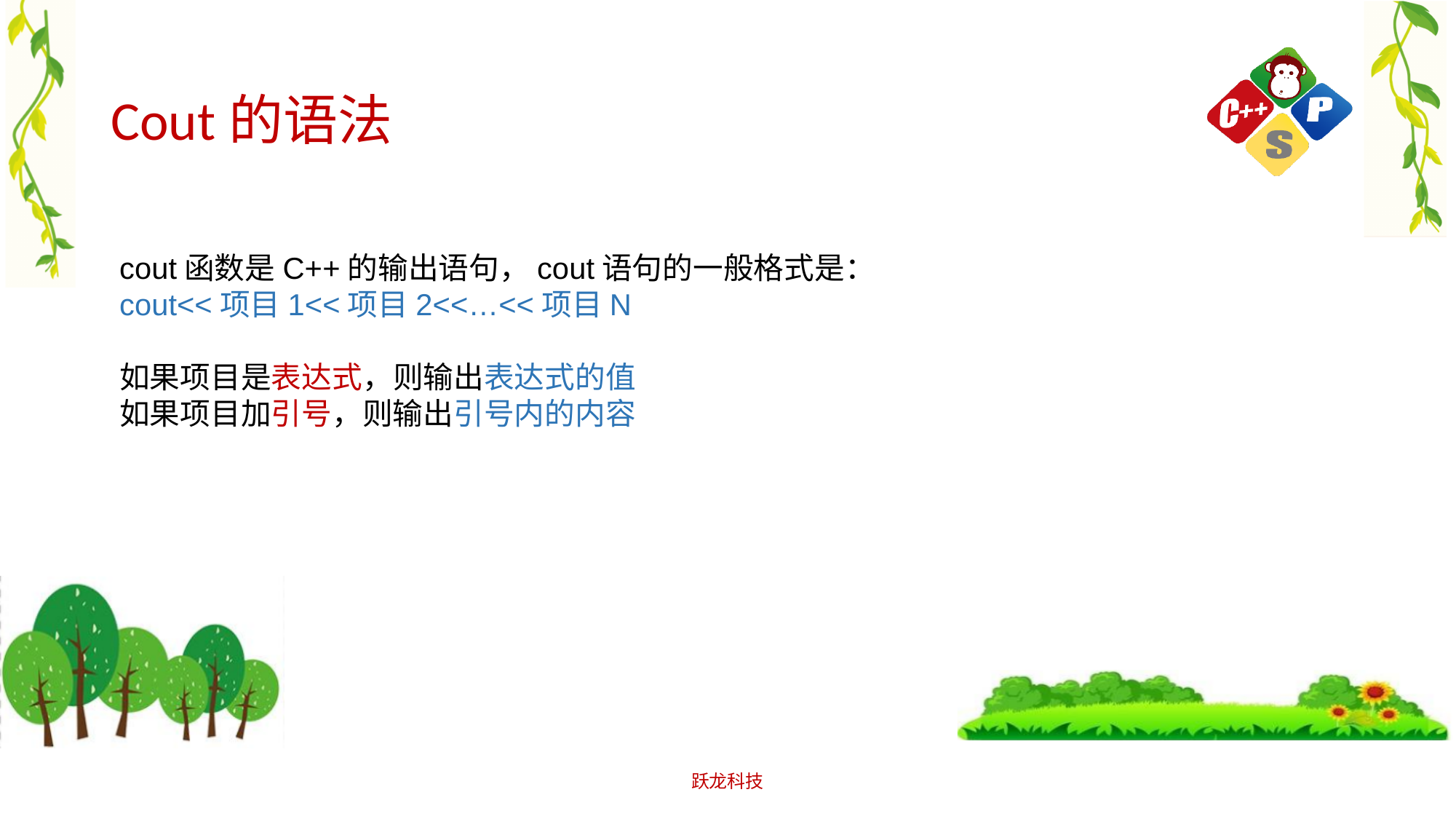

# Cout的语法
cout函数是C++的输出语句，cout语句的一般格式是：
cout<<项目1<<项目2<<…<<项目N

如果项目是表达式，则输出表达式的值
如果项目加引号，则输出引号内的内容
跃龙科技